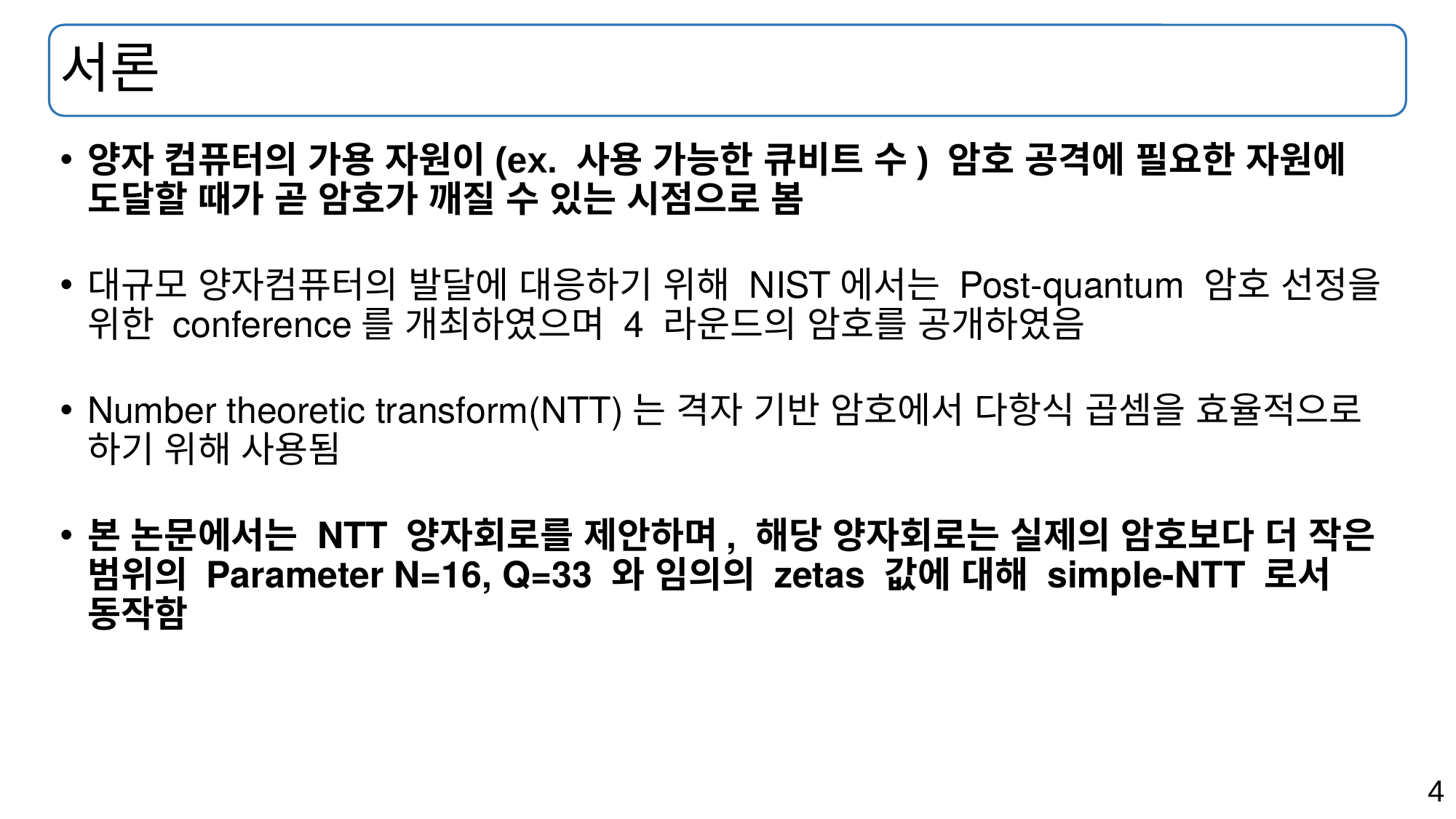

# 서론
양자 컴퓨터의 가용 자원이(ex. 사용 가능한 큐비트 수) 암호 공격에 필요한 자원에 도달할 때가 곧 암호가 깨질 수 있는 시점으로 봄

대규모 양자컴퓨터의 발달에 대응하기 위해 NIST에서는 Post-quantum 암호 선정을 위한 conference를 개최하였으며 4 라운드의 암호를 공개하였음

Number theoretic transform(NTT)는 격자 기반 암호에서 다항식 곱셈을 효율적으로 하기 위해 사용됨

본 논문에서는 NTT 양자회로를 제안하며, 해당 양자회로는 실제의 암호보다 더 작은 범위의 Parameter N=16, Q=33 와 임의의 zetas 값에 대해 simple-NTT 로서 동작함